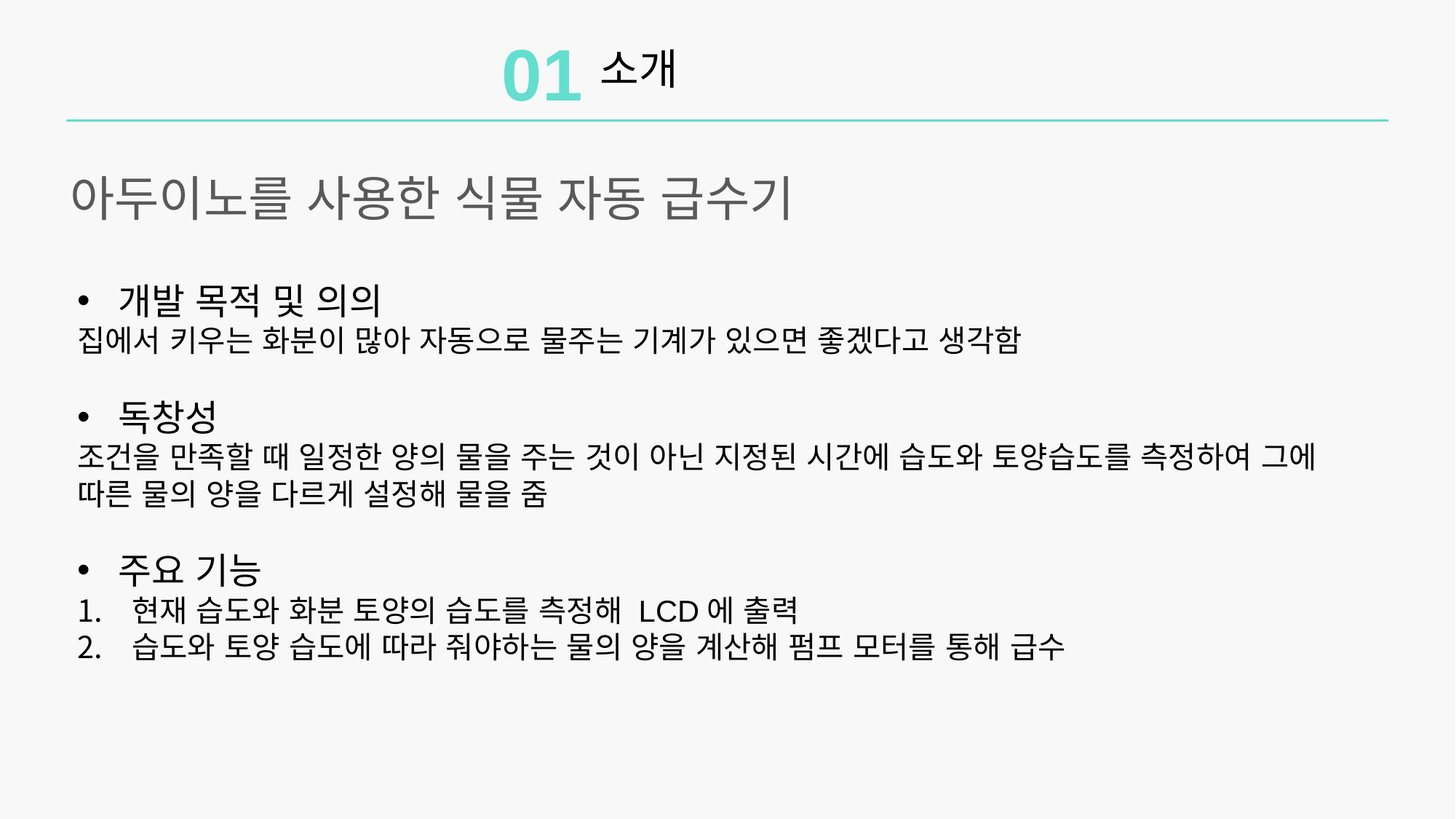

01
소개

아두이노를 사용한 식물 자동 급수기
개발 목적 및 의의
집에서 키우는 화분이 많아 자동으로 물주는 기계가 있으면 좋겠다고 생각함

독창성
조건을 만족할 때 일정한 양의 물을 주는 것이 아닌 지정된 시간에 습도와 토양습도를 측정하여 그에 따른 물의 양을 다르게 설정해 물을 줌

주요 기능
현재 습도와 화분 토양의 습도를 측정해 LCD에 출력
습도와 토양 습도에 따라 줘야하는 물의 양을 계산해 펌프 모터를 통해 급수